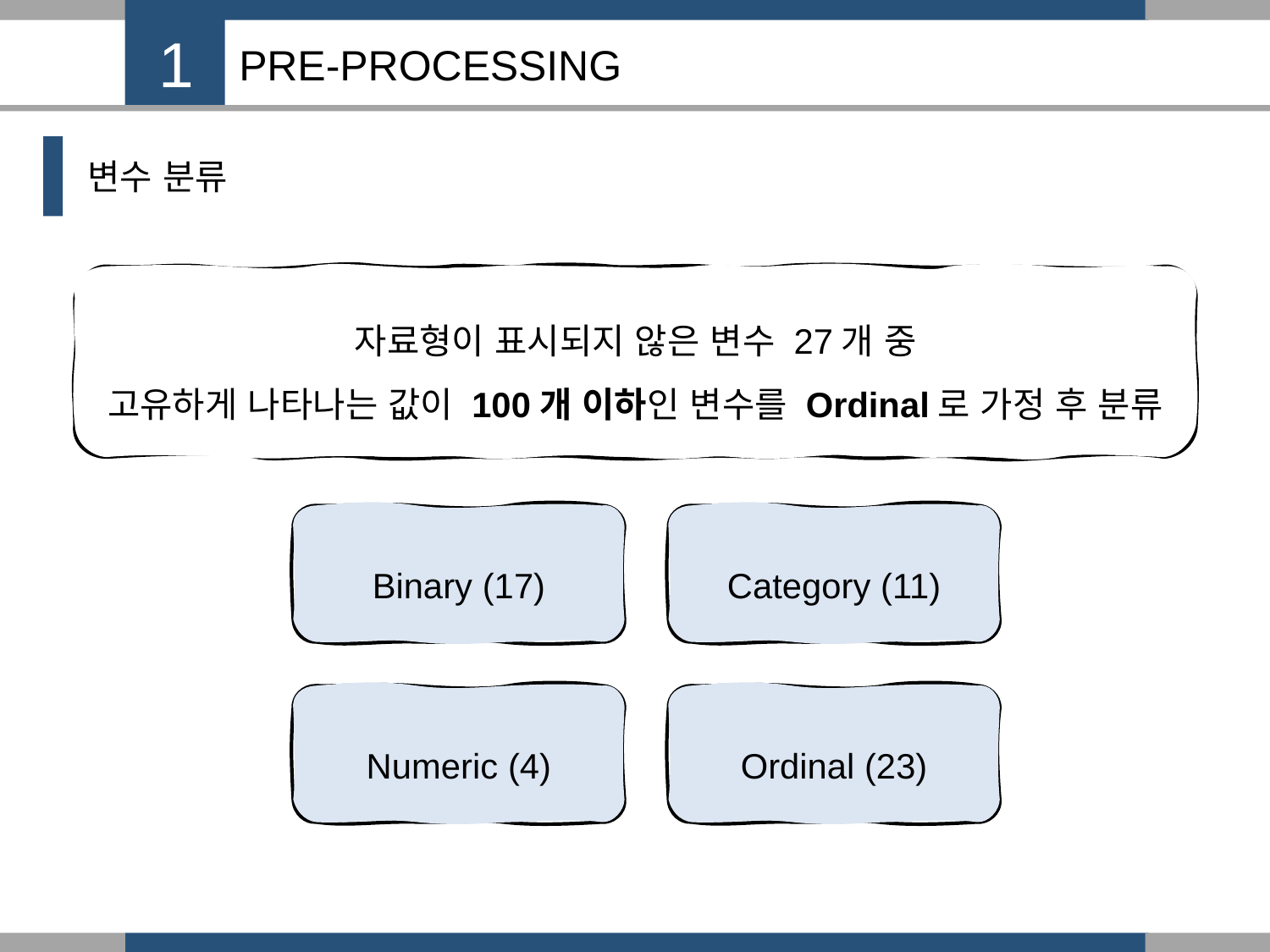

1
# PRE-PROCESSING
변수 분류
자료형이 표시되지 않은 변수 27개 중
고유하게 나타나는 값이 100개 이하인 변수를 Ordinal로 가정 후 분류

Binary (17)
Category (11)
Numeric (4)
Ordinal (23)